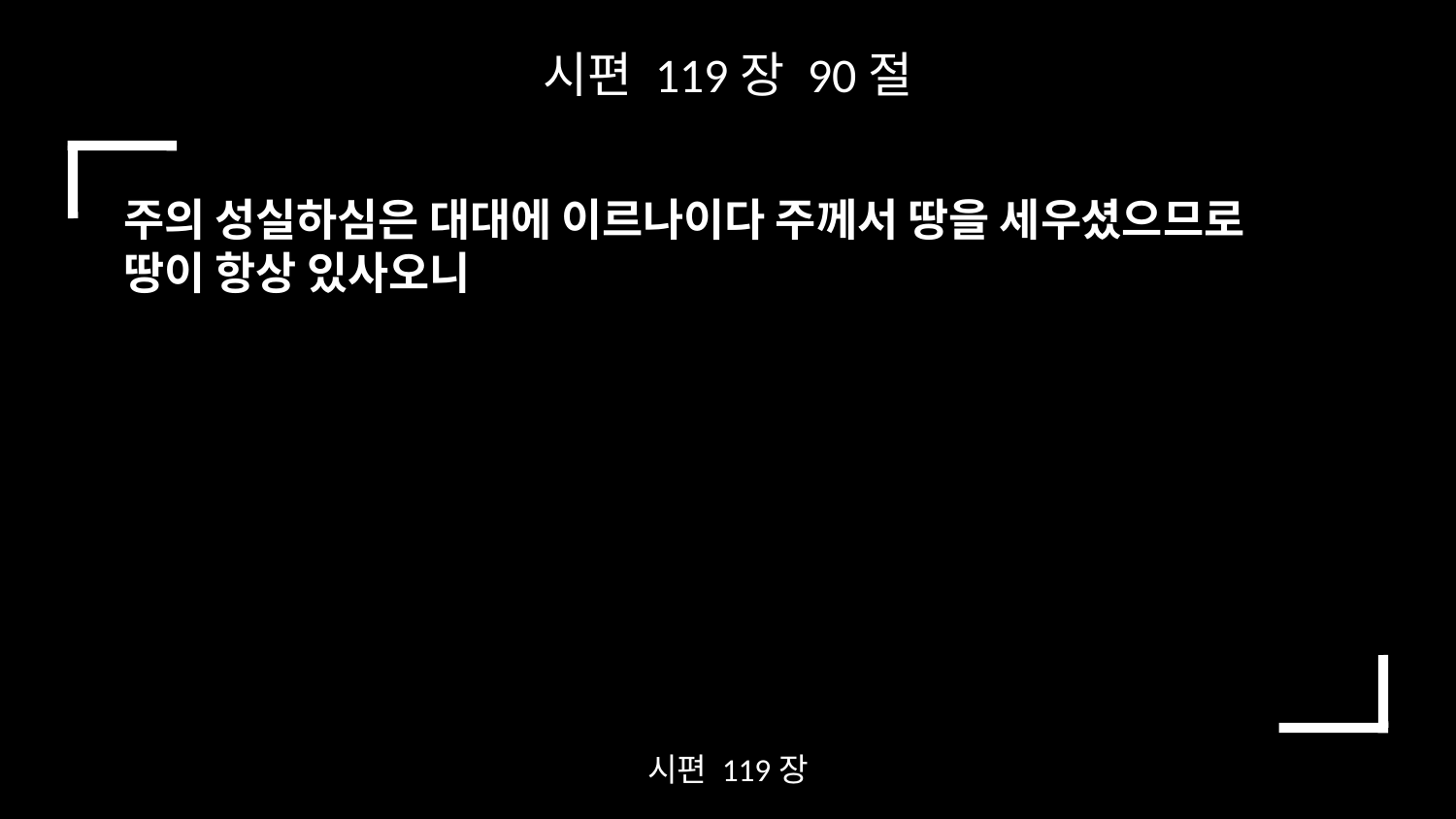

시편 119장 90절

주의 성실하심은 대대에 이르나이다 주께서 땅을 세우셨으므로 땅이 항상 있사오니

시편 119장